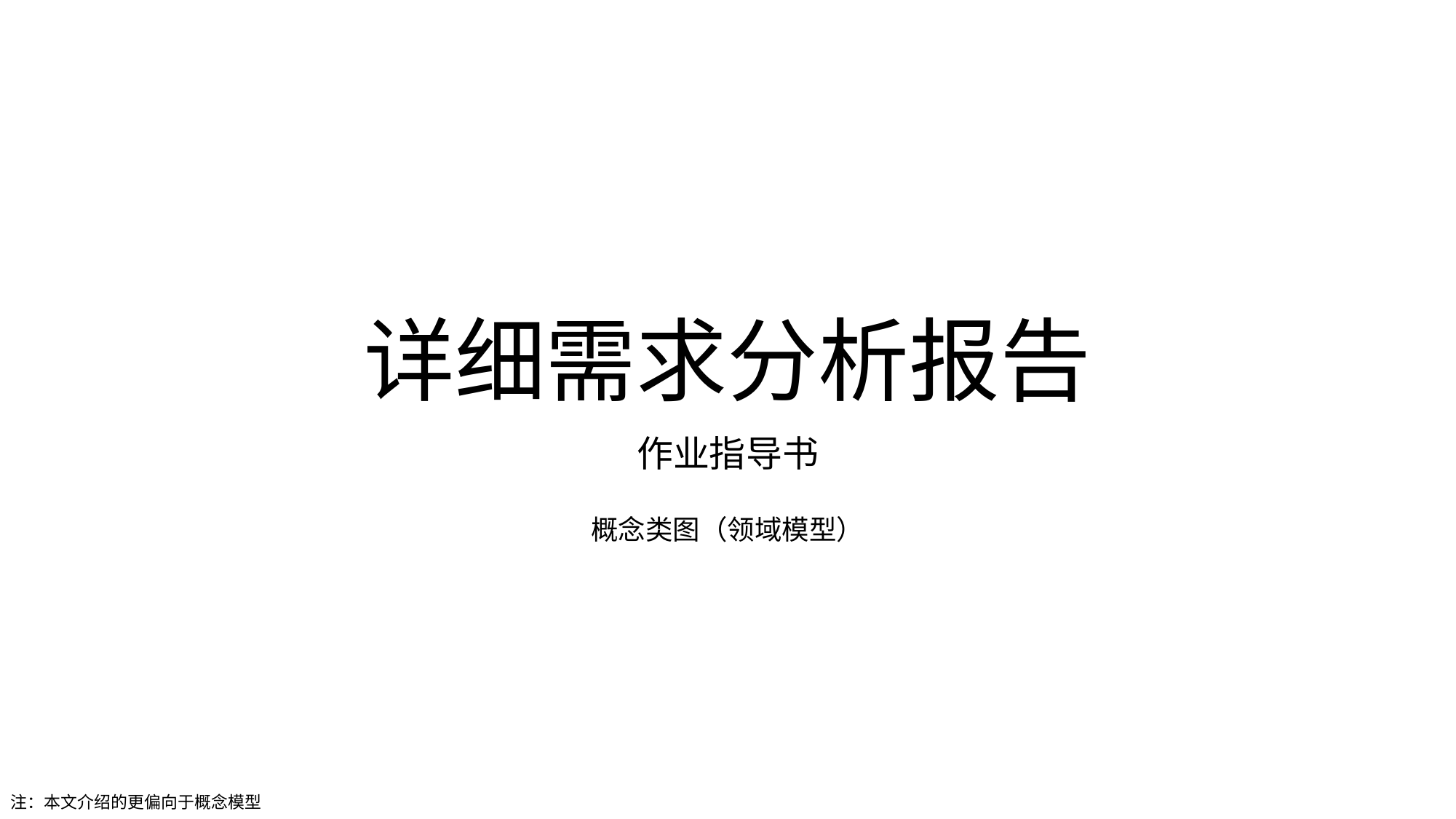

# 详细需求分析报告
作业指导书
概念类图（领域模型）
注：本文介绍的更偏向于概念模型